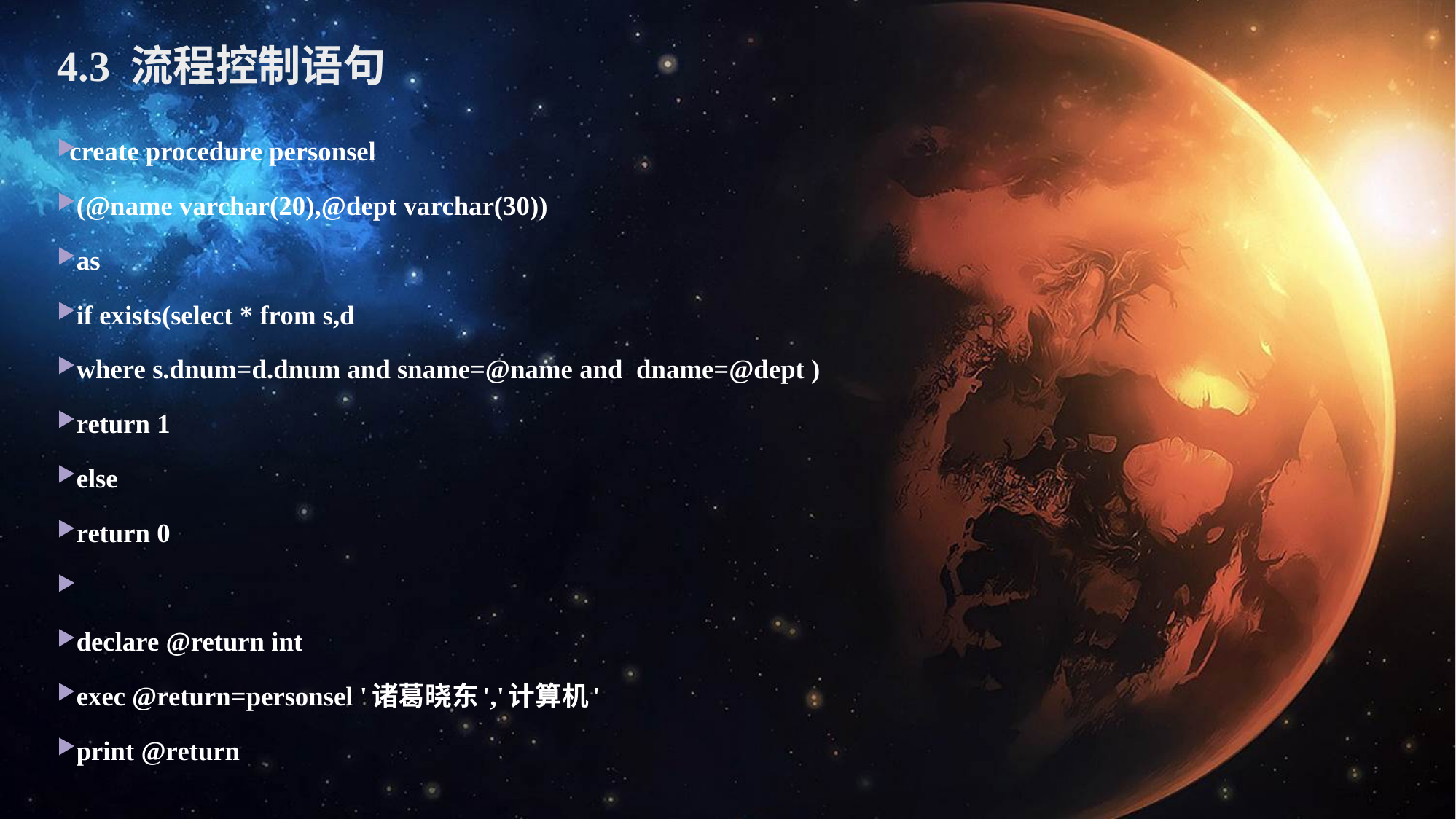

4.3 流程控制语句
create procedure personsel
 (@name varchar(20),@dept varchar(30))
 as
 if exists(select * from s,d
 where s.dnum=d.dnum and sname=@name and  dname=@dept )
 return 1
 else
 return 0

 declare @return int
 exec @return=personsel '诸葛晓东','计算机'
 print @return